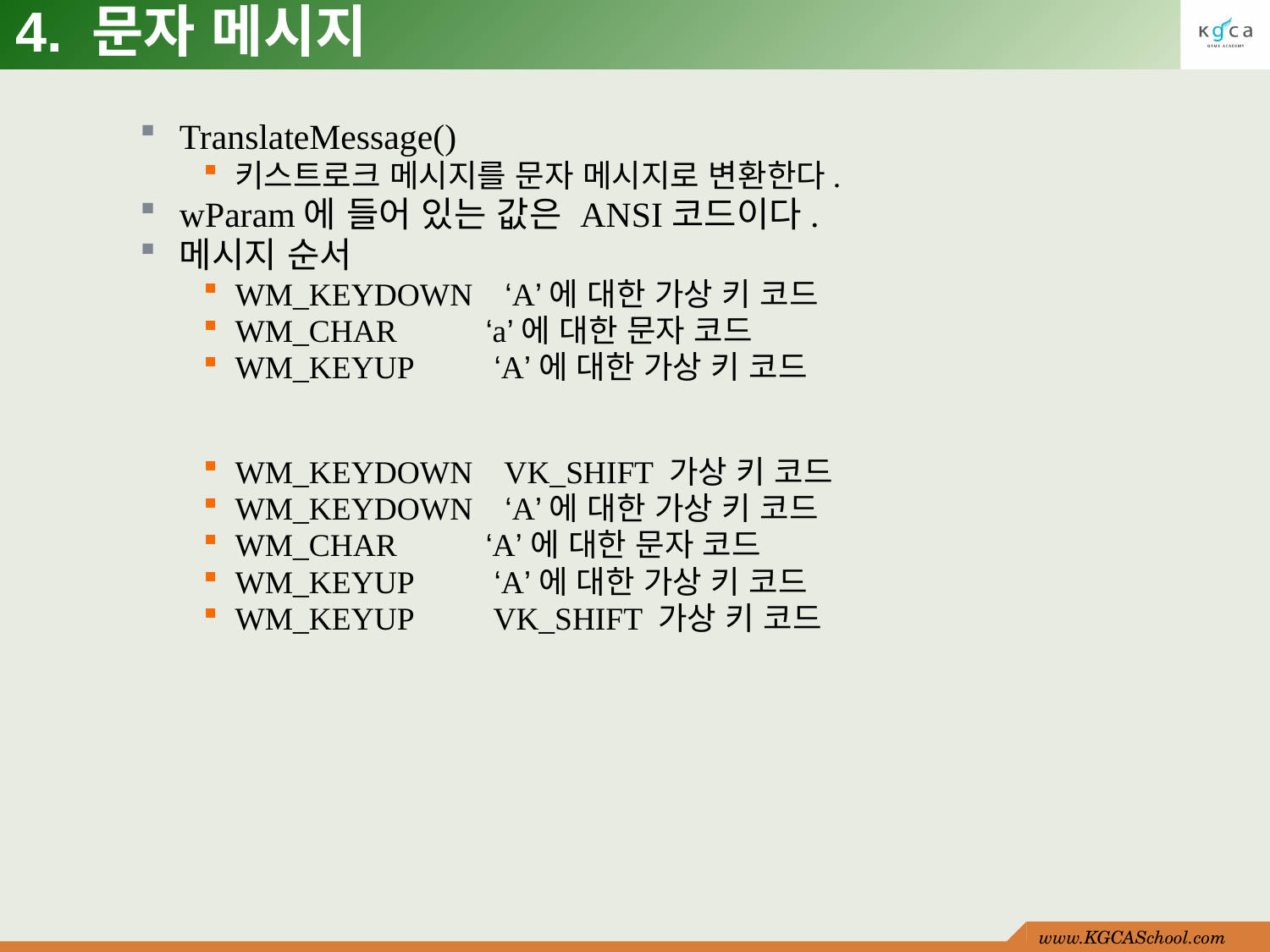

# 4. 문자 메시지
TranslateMessage()
키스트로크 메시지를 문자 메시지로 변환한다.
wParam에 들어 있는 값은 ANSI코드이다.
메시지 순서
WM_KEYDOWN    ‘A’에 대한 가상 키 코드
WM_CHAR           ‘a’에 대한 문자 코드
WM_KEYUP          ‘A’에 대한 가상 키 코드

WM_KEYDOWN    VK_SHIFT 가상 키 코드
WM_KEYDOWN    ‘A’에 대한 가상 키 코드
WM_CHAR           ‘A’에 대한 문자 코드
WM_KEYUP          ‘A’에 대한 가상 키 코드
WM_KEYUP          VK_SHIFT 가상 키 코드